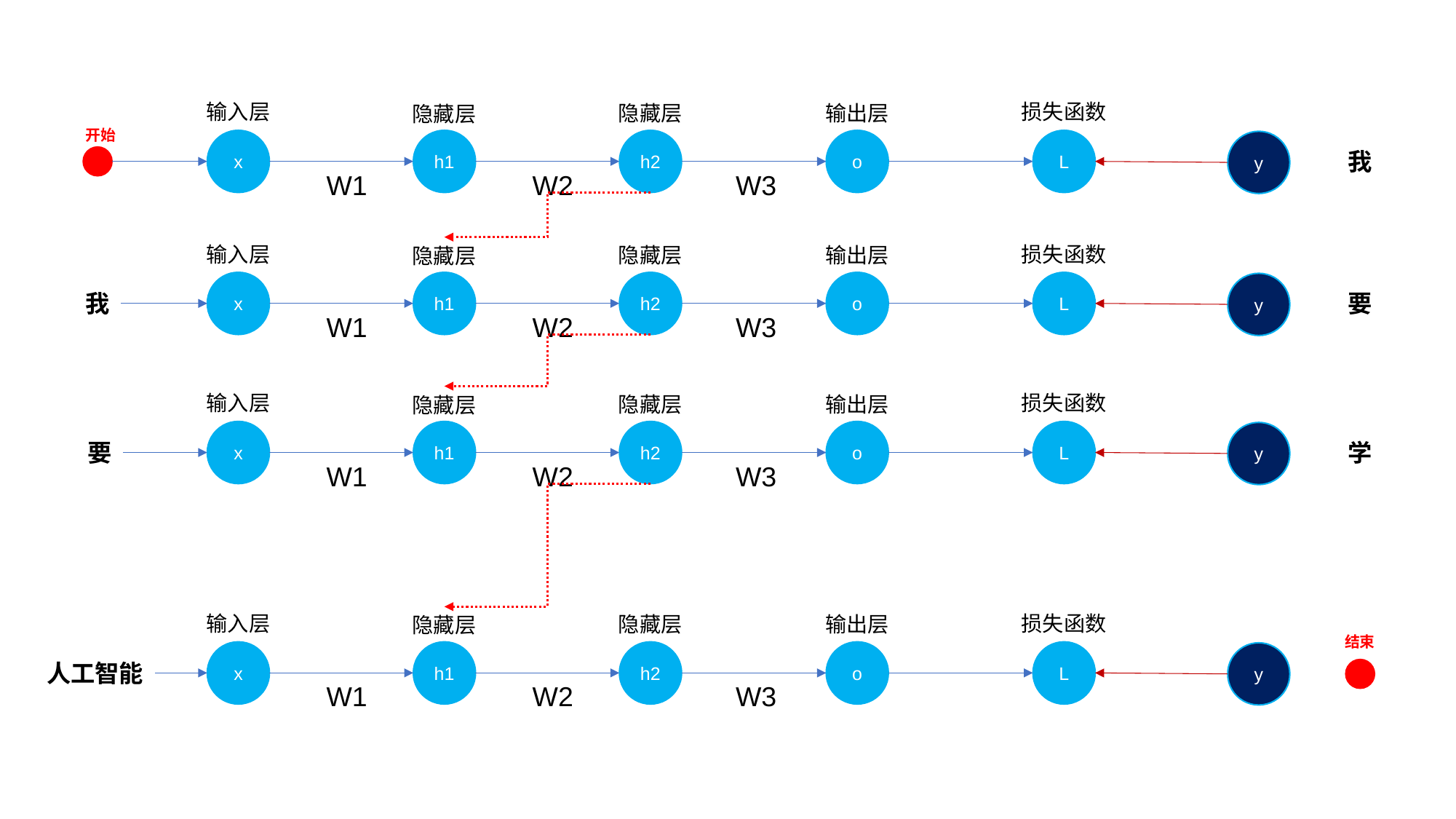

损失函数
输入层
隐藏层
输出层
隐藏层
h2
o
L
h1
x
y
W1
W2
W3
我

损失函数
输入层
隐藏层
输出层
隐藏层
h2
o
L
h1
x
y
W1
W2
W3
我
要
损失函数
输入层
隐藏层
输出层
隐藏层
h2
o
L
h1
x
y
W1
W2
W3
要
学
损失函数
输入层
隐藏层
输出层
隐藏层
h2
o
L
h1
x
y
W1
W2
W3
人工智能

开始
结束